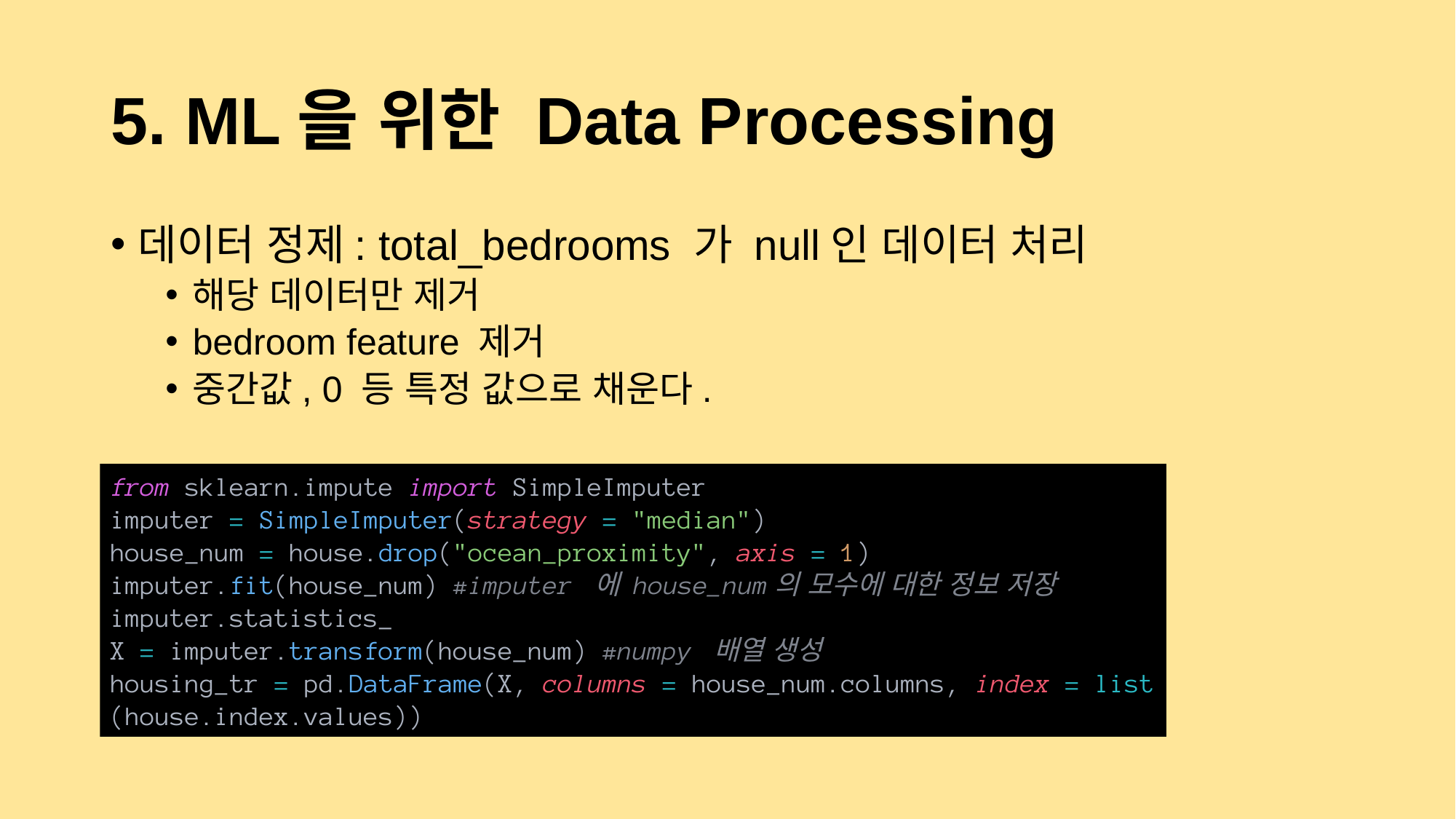

# 5. ML을 위한 Data Processing
데이터 정제: total_bedrooms 가 null인 데이터 처리
해당 데이터만 제거
bedroom feature 제거
중간값, 0 등 특정 값으로 채운다.

from sklearn.impute import SimpleImputer
imputer = SimpleImputer(strategy = "median")
house_num = house.drop("ocean_proximity", axis = 1)
imputer.fit(house_num) #imputer 에 house_num의 모수에 대한 정보 저장
imputer.statistics_
X = imputer.transform(house_num) #numpy 배열 생성
housing_tr = pd.DataFrame(X, columns = house_num.columns, index = list(house.index.values))